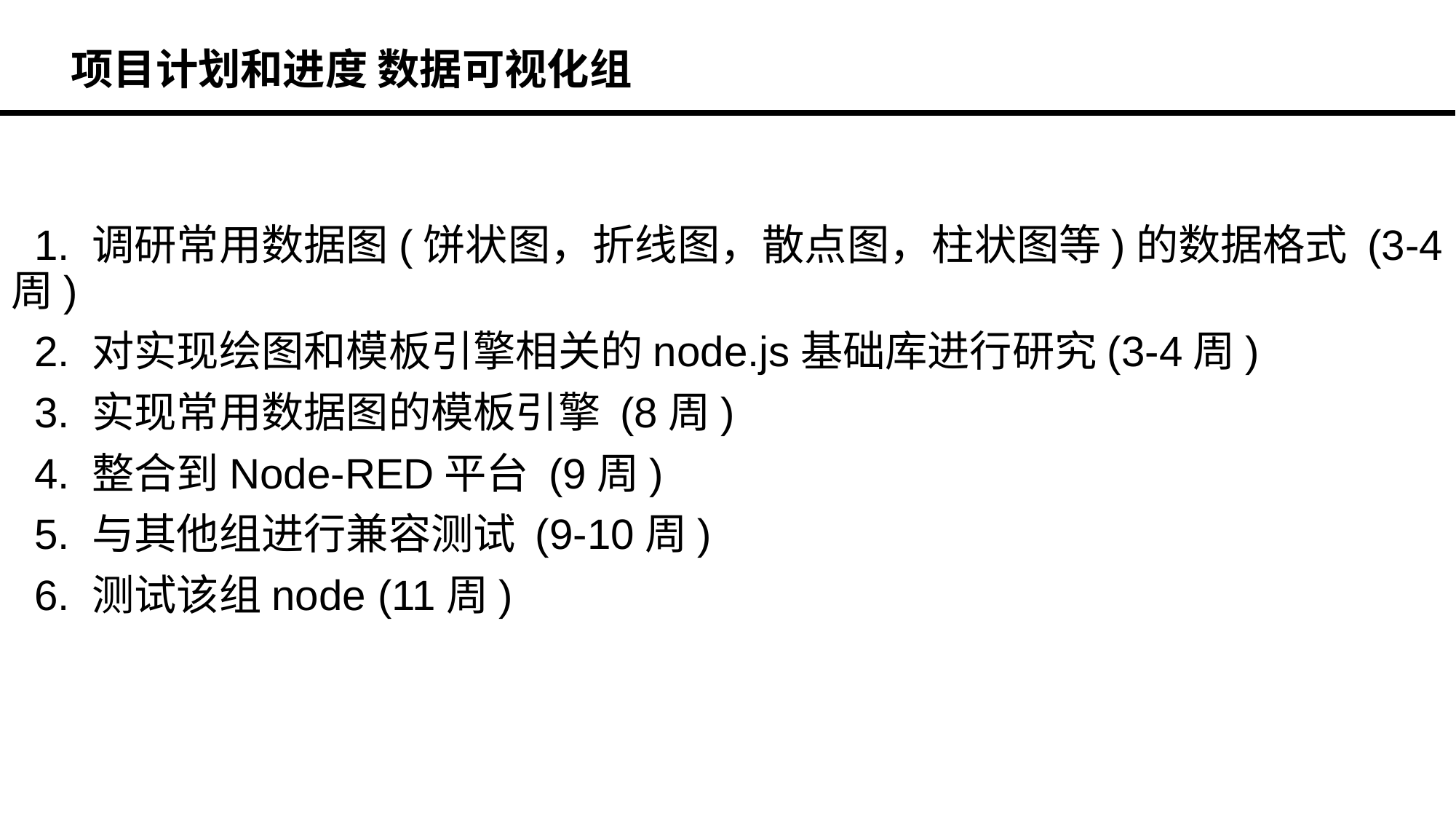

项目计划和进度 数据可视化组
  1. 调研常用数据图(饼状图，折线图，散点图，柱状图等)的数据格式 (3-4周)
  2. 对实现绘图和模板引擎相关的node.js基础库进行研究(3-4周)
  3. 实现常用数据图的模板引擎 (8周)
  4. 整合到Node-RED平台 (9周)
  5. 与其他组进行兼容测试 (9-10周)
  6. 测试该组node (11周)